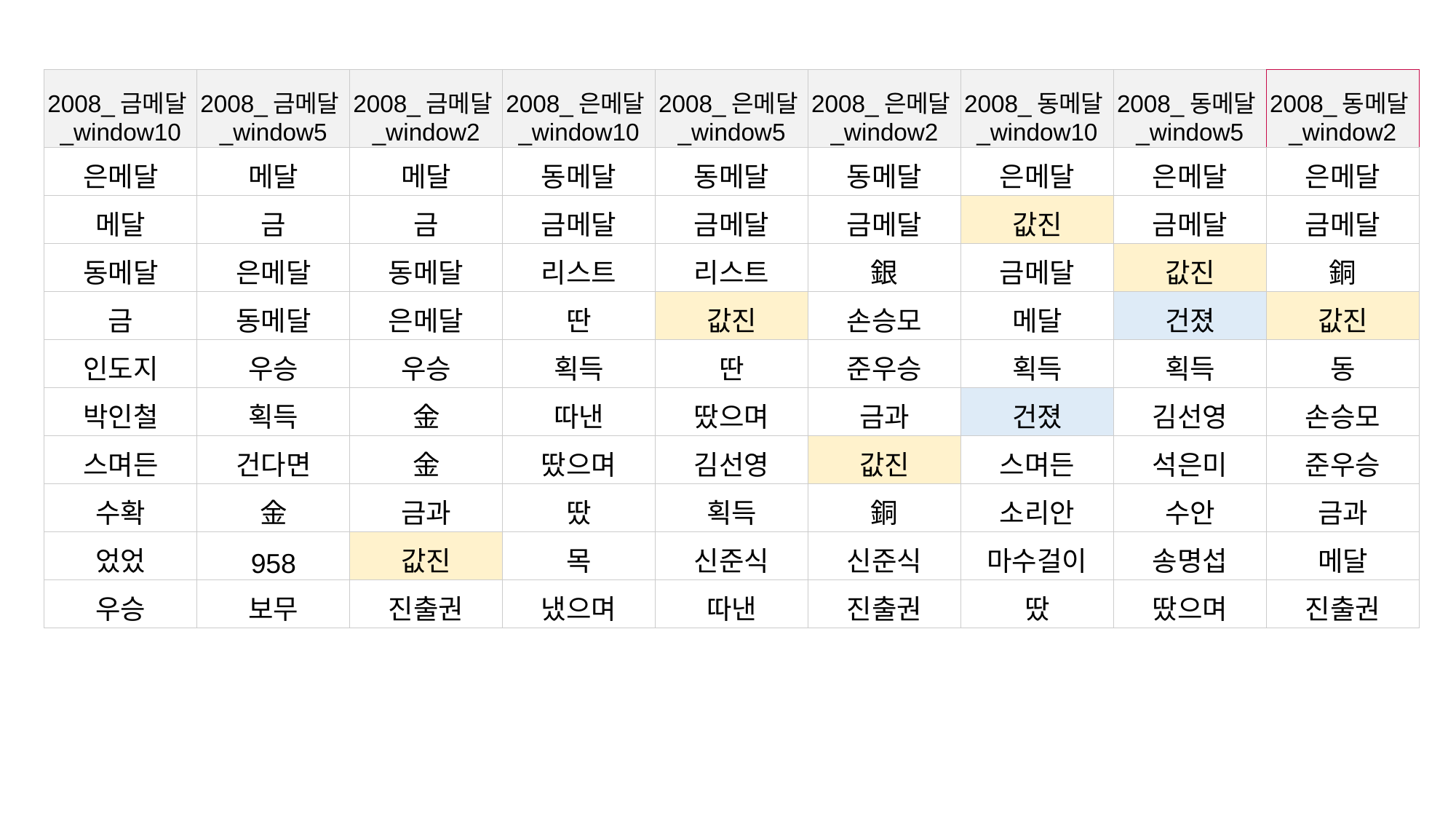

| 2008\_금메달\_window10 | 2008\_금메달\_window5 | 2008\_금메달\_window2 | 2008\_은메달\_window10 | 2008\_은메달\_window5 | 2008\_은메달\_window2 | 2008\_동메달\_window10 | 2008\_동메달\_window5 | 2008\_동메달\_window2 |
| --- | --- | --- | --- | --- | --- | --- | --- | --- |
| 은메달 | 메달 | 메달 | 동메달 | 동메달 | 동메달 | 은메달 | 은메달 | 은메달 |
| 메달 | 금 | 금 | 금메달 | 금메달 | 금메달 | 값진 | 금메달 | 금메달 |
| 동메달 | 은메달 | 동메달 | 리스트 | 리스트 | 銀 | 금메달 | 값진 | 銅 |
| 금 | 동메달 | 은메달 | 딴 | 값진 | 손승모 | 메달 | 건졌 | 값진 |
| 인도지 | 우승 | 우승 | 획득 | 딴 | 준우승 | 획득 | 획득 | 동 |
| 박인철 | 획득 | 金 | 따낸 | 땄으며 | 금과 | 건졌 | 김선영 | 손승모 |
| 스며든 | 건다면 | 金 | 땄으며 | 김선영 | 값진 | 스며든 | 석은미 | 준우승 |
| 수확 | 金 | 금과 | 땄 | 획득 | 銅 | 소리안 | 수안 | 금과 |
| 었었 | 958 | 값진 | 목 | 신준식 | 신준식 | 마수걸이 | 송명섭 | 메달 |
| 우승 | 보무 | 진출권 | 냈으며 | 따낸 | 진출권 | 땄 | 땄으며 | 진출권 |